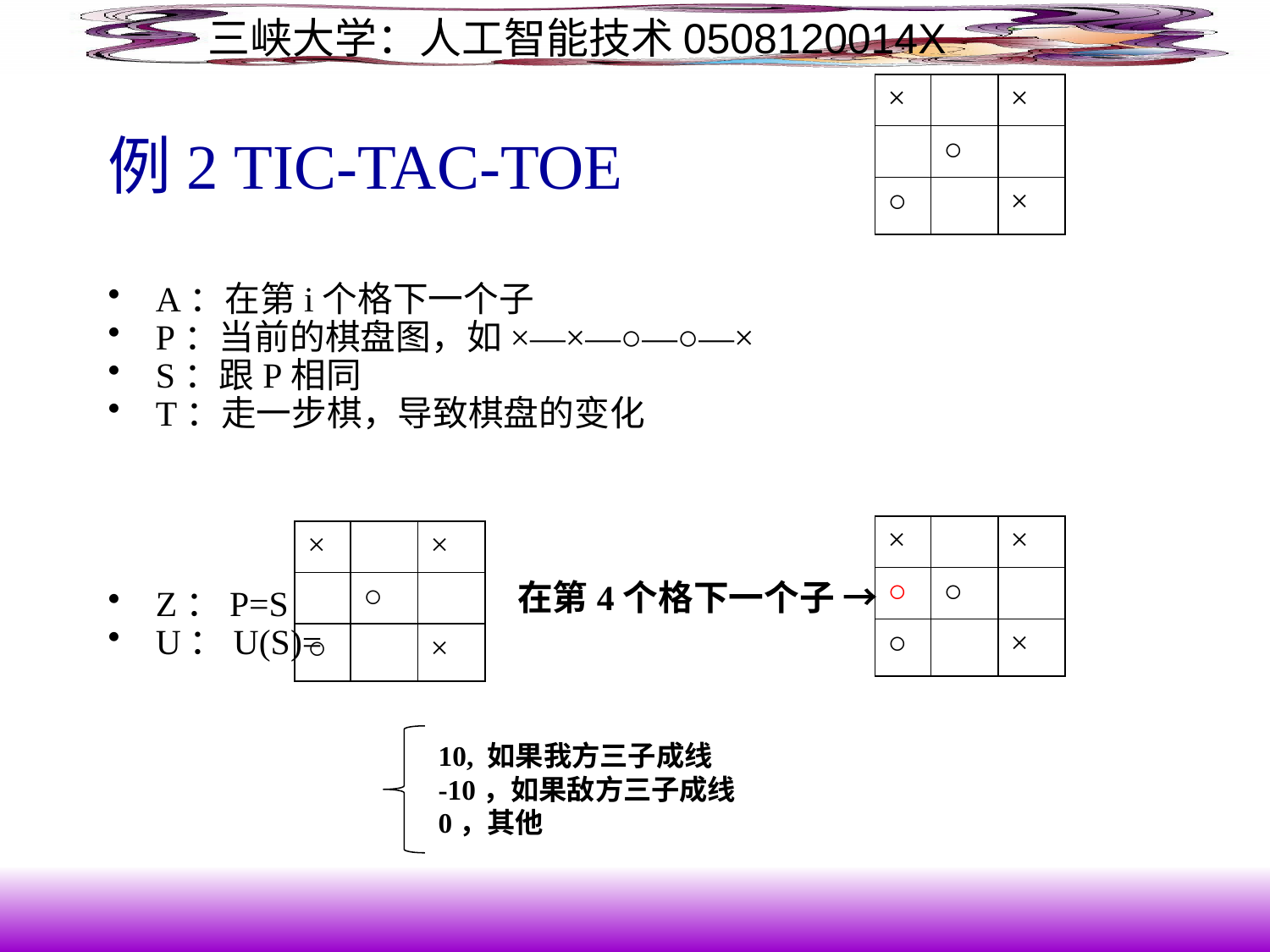

| × |  | × |
| --- | --- | --- |
|  | ○ |  |
| ○ |  | × |
# 例2 TIC-TAC-TOE
A：在第i个格下一个子
P：当前的棋盘图，如×—×—○—○—×
S：跟P相同
T：走一步棋，导致棋盘的变化

Z：P=S
U：U(S)=
| × |  | × |
| --- | --- | --- |
| ○ | ○ |  |
| ○ |  | × |
| × |  | × |
| --- | --- | --- |
|  | ○ |  |
| ○ |  | × |
在第4个格下一个子 →

10, 如果我方三子成线
-10，如果敌方三子成线
0，其他